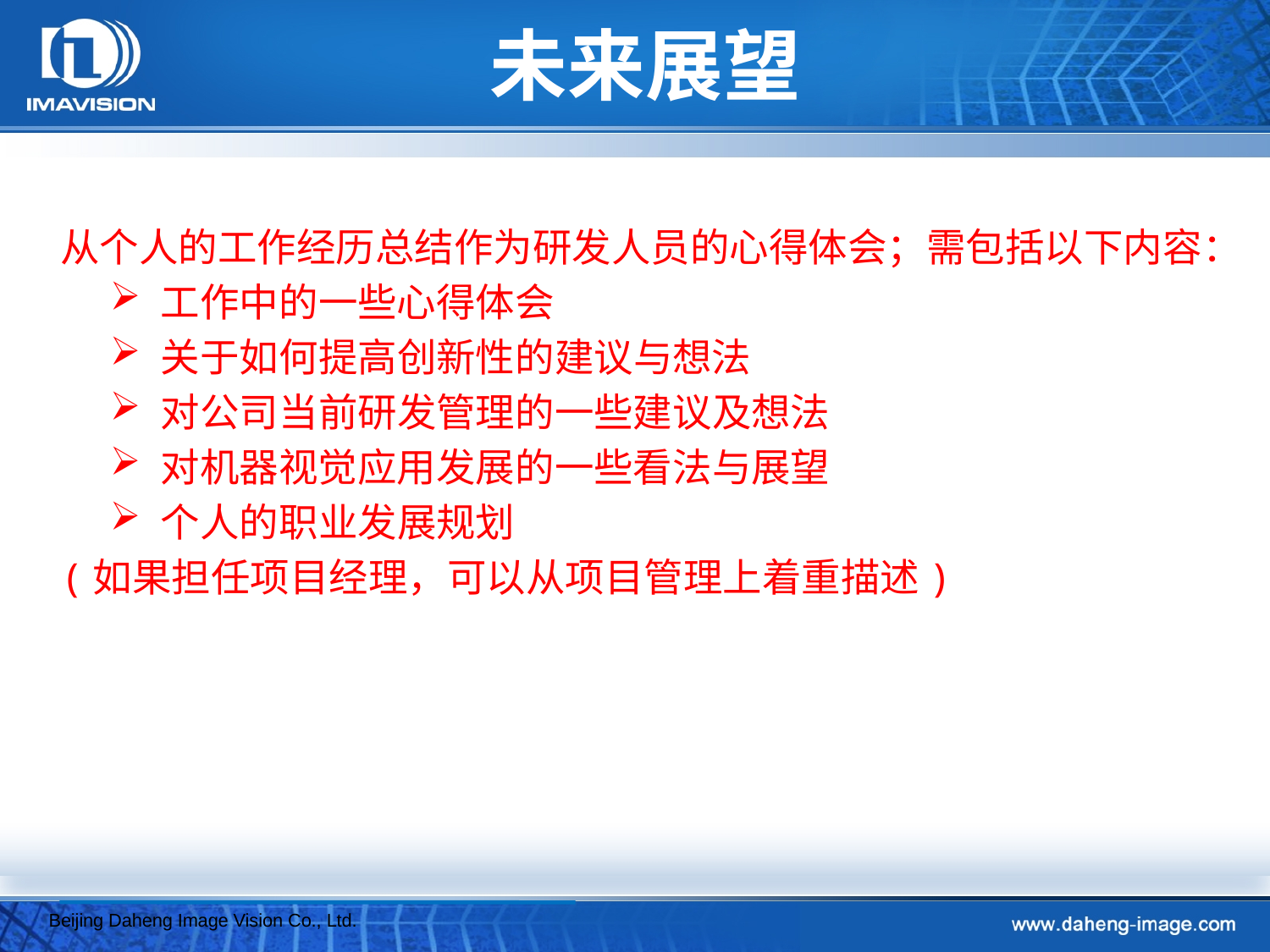

未来展望

从个人的工作经历总结作为研发人员的心得体会；需包括以下内容：
工作中的一些心得体会
关于如何提高创新性的建议与想法
对公司当前研发管理的一些建议及想法
对机器视觉应用发展的一些看法与展望
个人的职业发展规划
(如果担任项目经理，可以从项目管理上着重描述)
Beijing Daheng Image Vision Co., Ltd.